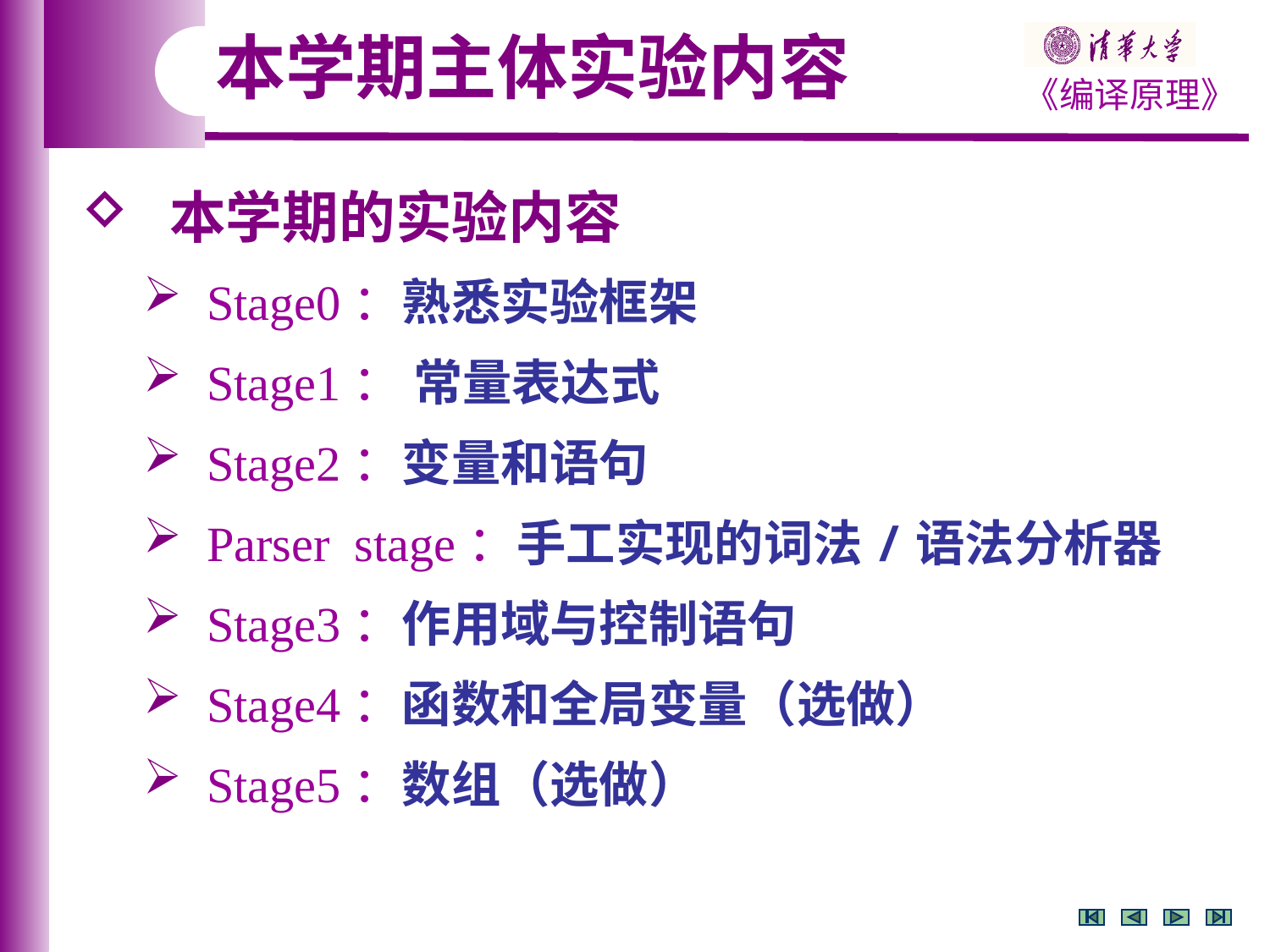

本学期主体实验内容
  本学期的实验内容

Stage0：熟悉实验框架

Stage1： 常量表达式

Stage2：变量和语句

Parser  stage：手工实现的词法/语法分析器

Stage3：作用域与控制语句

Stage4：函数和全局变量（选做）

Stage5：数组（选做）